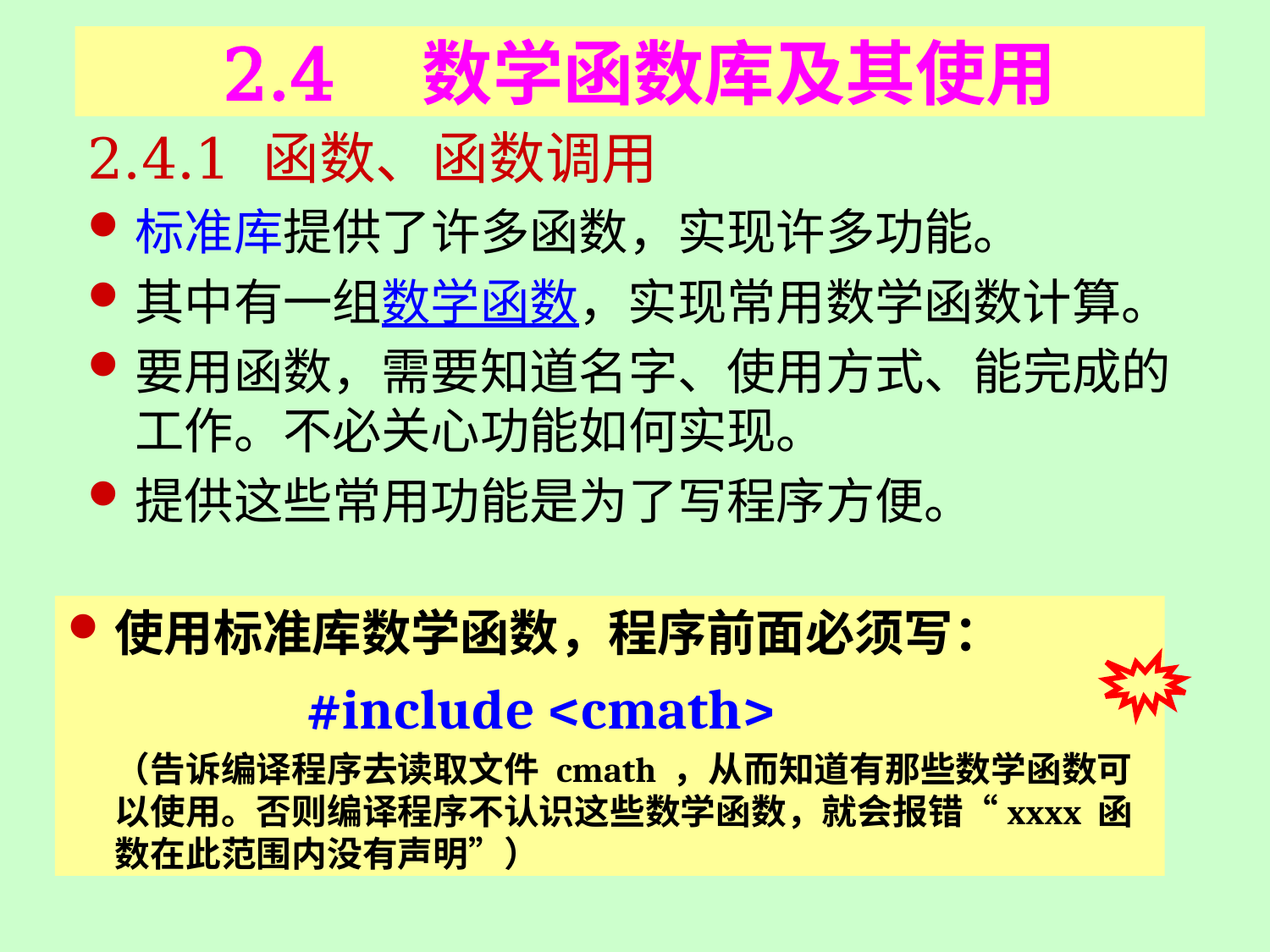

# 2.4　数学函数库及其使用
2.4.1 函数、函数调用
标准库提供了许多函数，实现许多功能。
其中有一组数学函数，实现常用数学函数计算。
要用函数，需要知道名字、使用方式、能完成的工作。不必关心功能如何实现。
提供这些常用功能是为了写程序方便。
使用标准库数学函数，程序前面必须写：
　　　　#include <cmath>
	（告诉编译程序去读取文件 cmath ，从而知道有那些数学函数可以使用。否则编译程序不认识这些数学函数，就会报错“xxxx 函数在此范围内没有声明”）

47